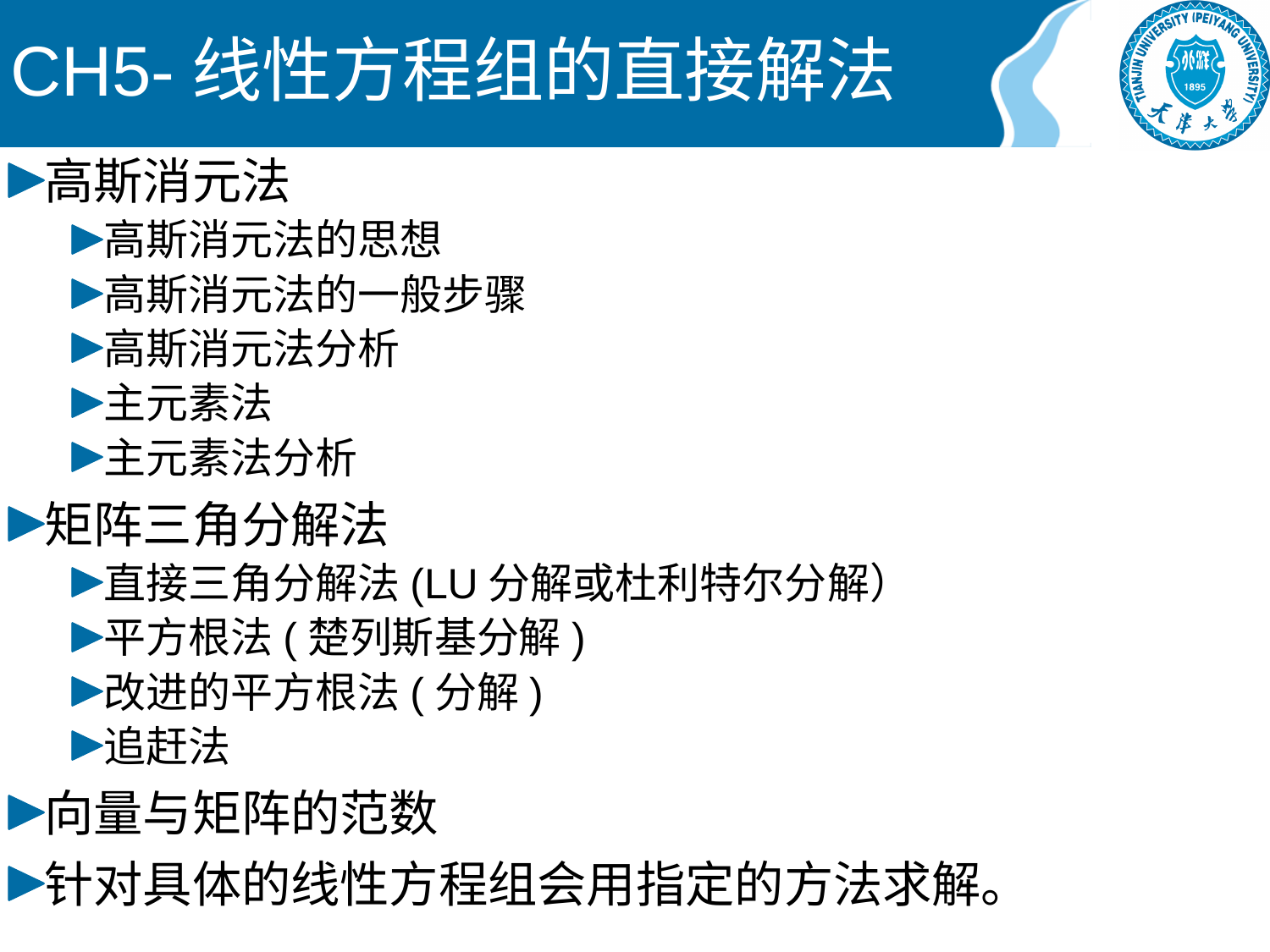

# CH5-线性方程组的直接解法
高斯消元法
高斯消元法的思想
高斯消元法的一般步骤
高斯消元法分析
主元素法
主元素法分析
矩阵三角分解法
直接三角分解法(LU分解或杜利特尔分解）
平方根法(楚列斯基分解)
改进的平方根法(分解)
追赶法
向量与矩阵的范数
针对具体的线性方程组会用指定的方法求解。